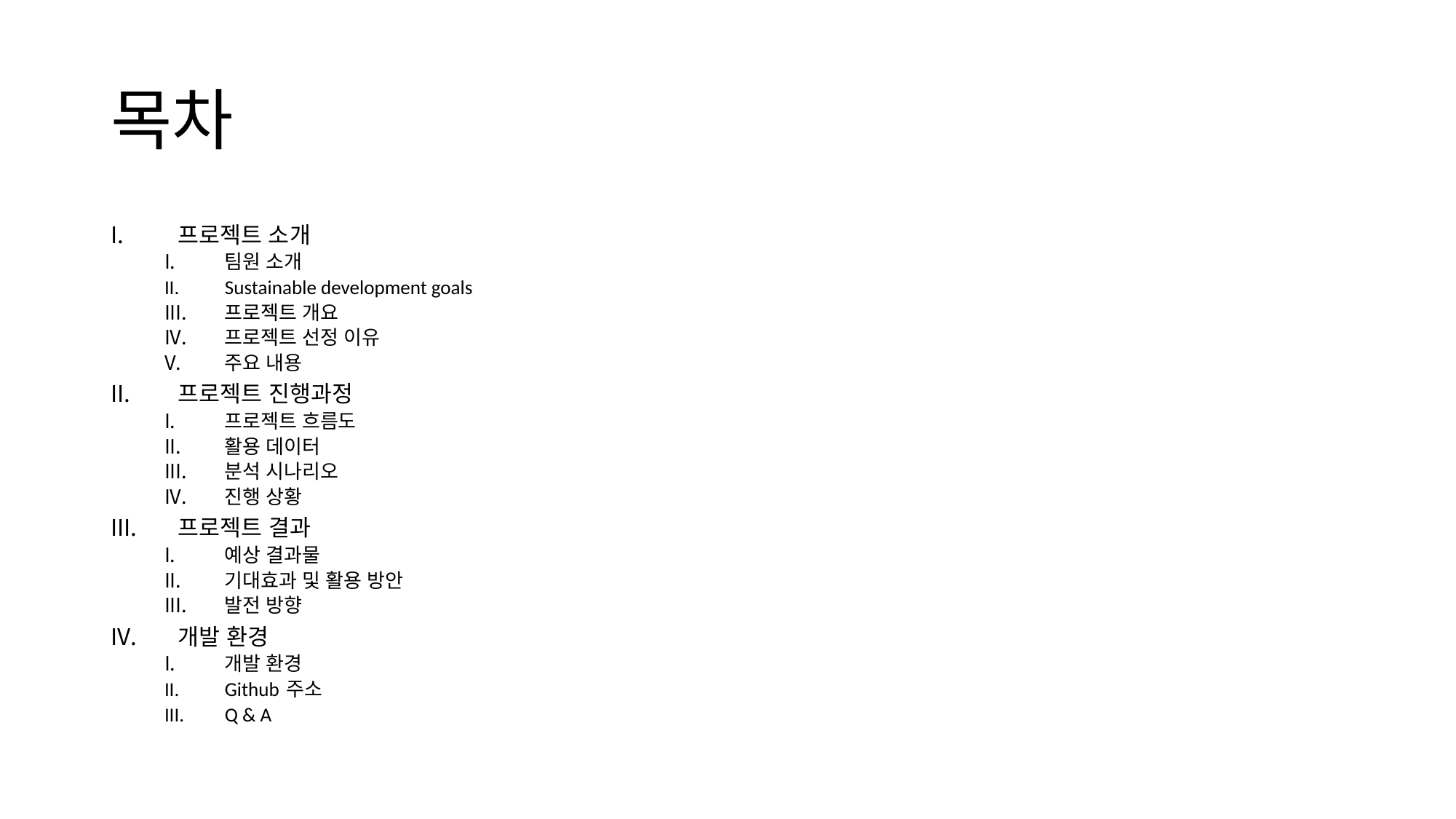

# 목차
프로젝트 소개
팀원 소개
Sustainable development goals
프로젝트 개요
프로젝트 선정 이유
주요 내용
프로젝트 진행과정
프로젝트 흐름도
활용 데이터
분석 시나리오
진행 상황
프로젝트 결과
예상 결과물
기대효과 및 활용 방안
발전 방향
개발 환경
개발 환경
Github 주소
Q & A